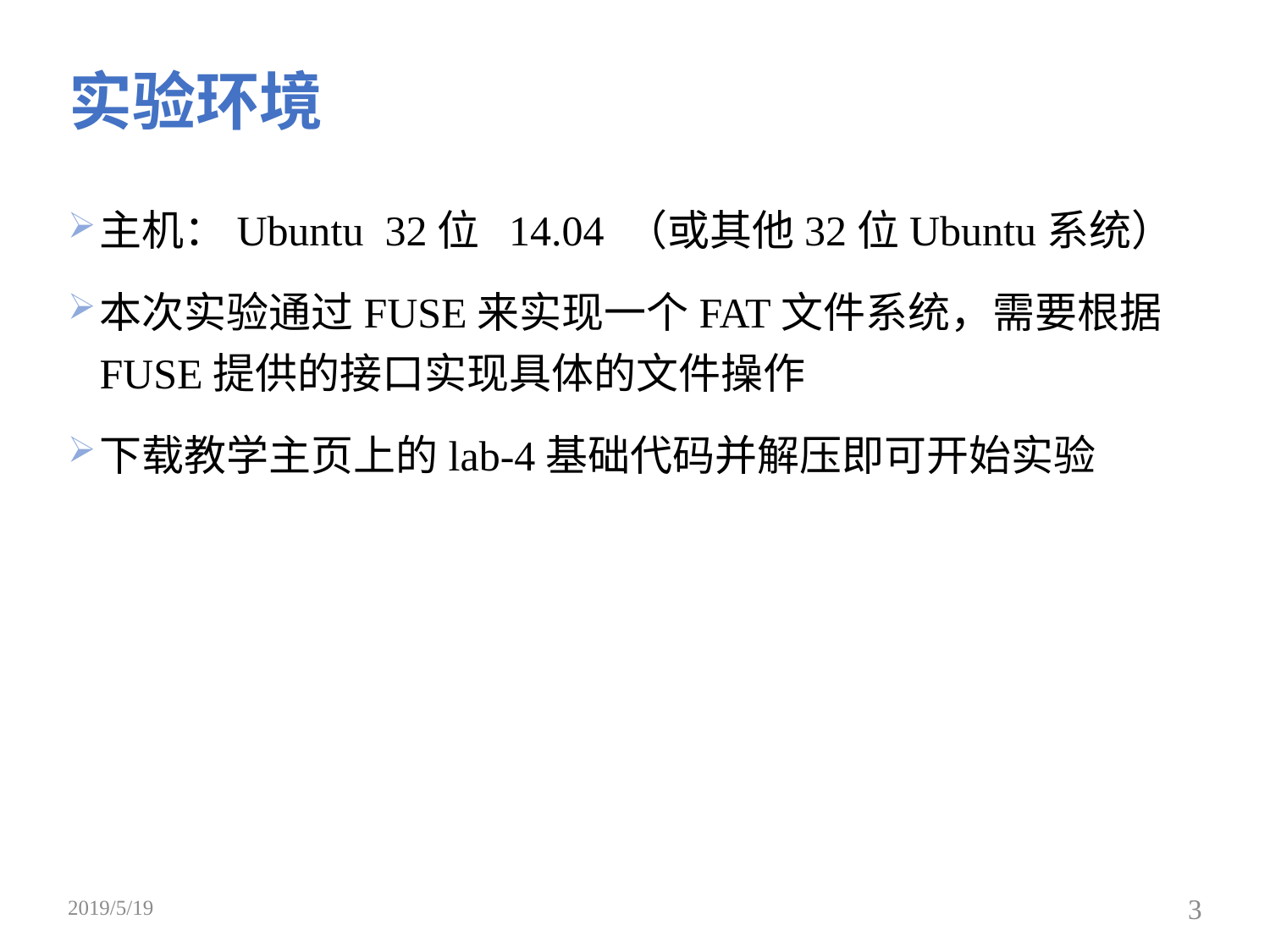

# 实验环境
主机：Ubuntu  32位  14.04 （或其他32位Ubuntu系统）
本次实验通过FUSE来实现一个FAT文件系统，需要根据FUSE提供的接口实现具体的文件操作
下载教学主页上的lab-4基础代码并解压即可开始实验

2019/5/19
3